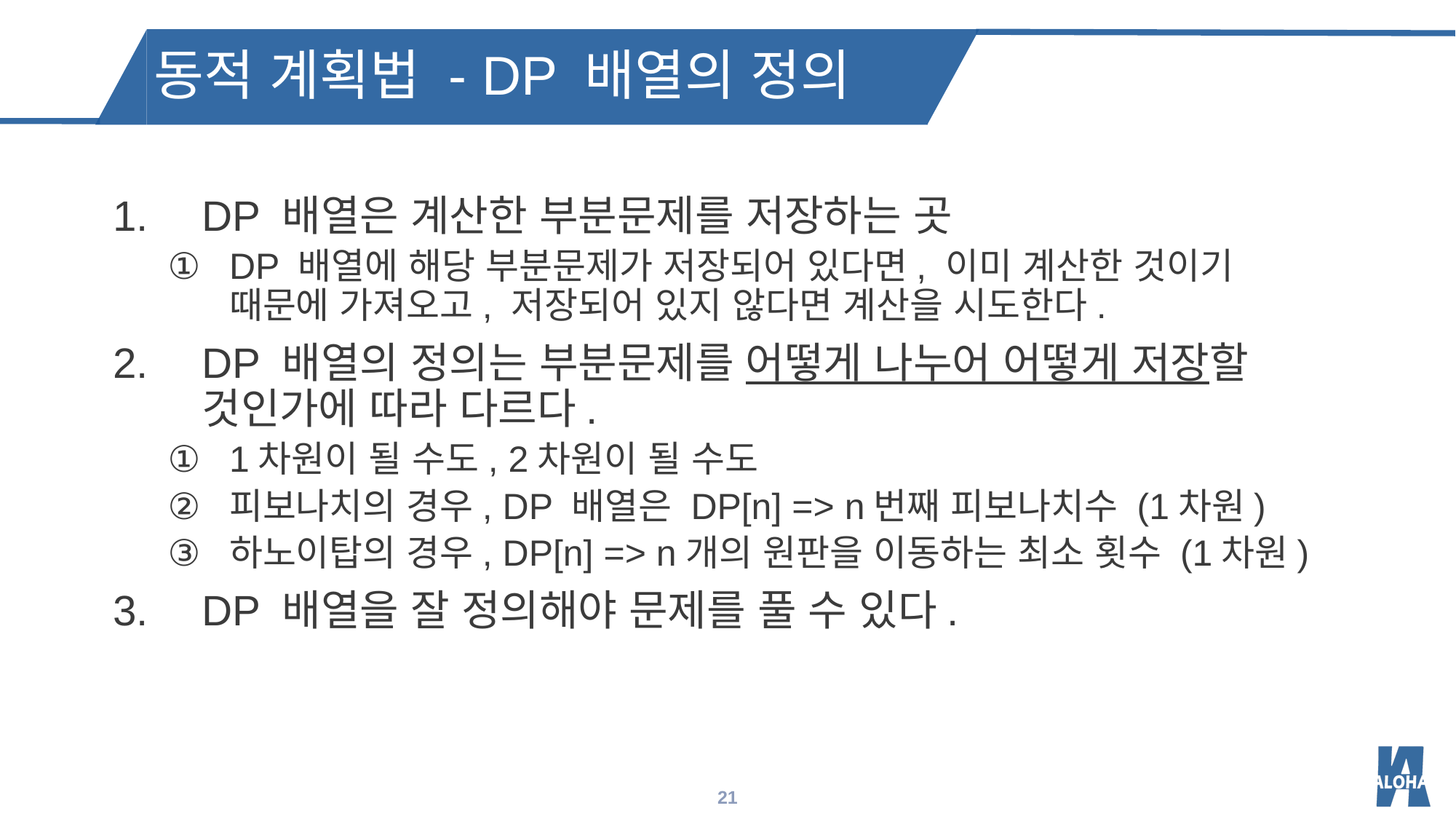

동적 계획법 - DP 배열의 정의
DP 배열은 계산한 부분문제를 저장하는 곳
DP 배열에 해당 부분문제가 저장되어 있다면, 이미 계산한 것이기 때문에 가져오고, 저장되어 있지 않다면 계산을 시도한다.
DP 배열의 정의는 부분문제를 어떻게 나누어 어떻게 저장할 것인가에 따라 다르다.
1차원이 될 수도, 2차원이 될 수도
피보나치의 경우, DP 배열은 DP[n] => n번째 피보나치수 (1차원)
하노이탑의 경우, DP[n] => n개의 원판을 이동하는 최소 횟수 (1차원)
DP 배열을 잘 정의해야 문제를 풀 수 있다.
21